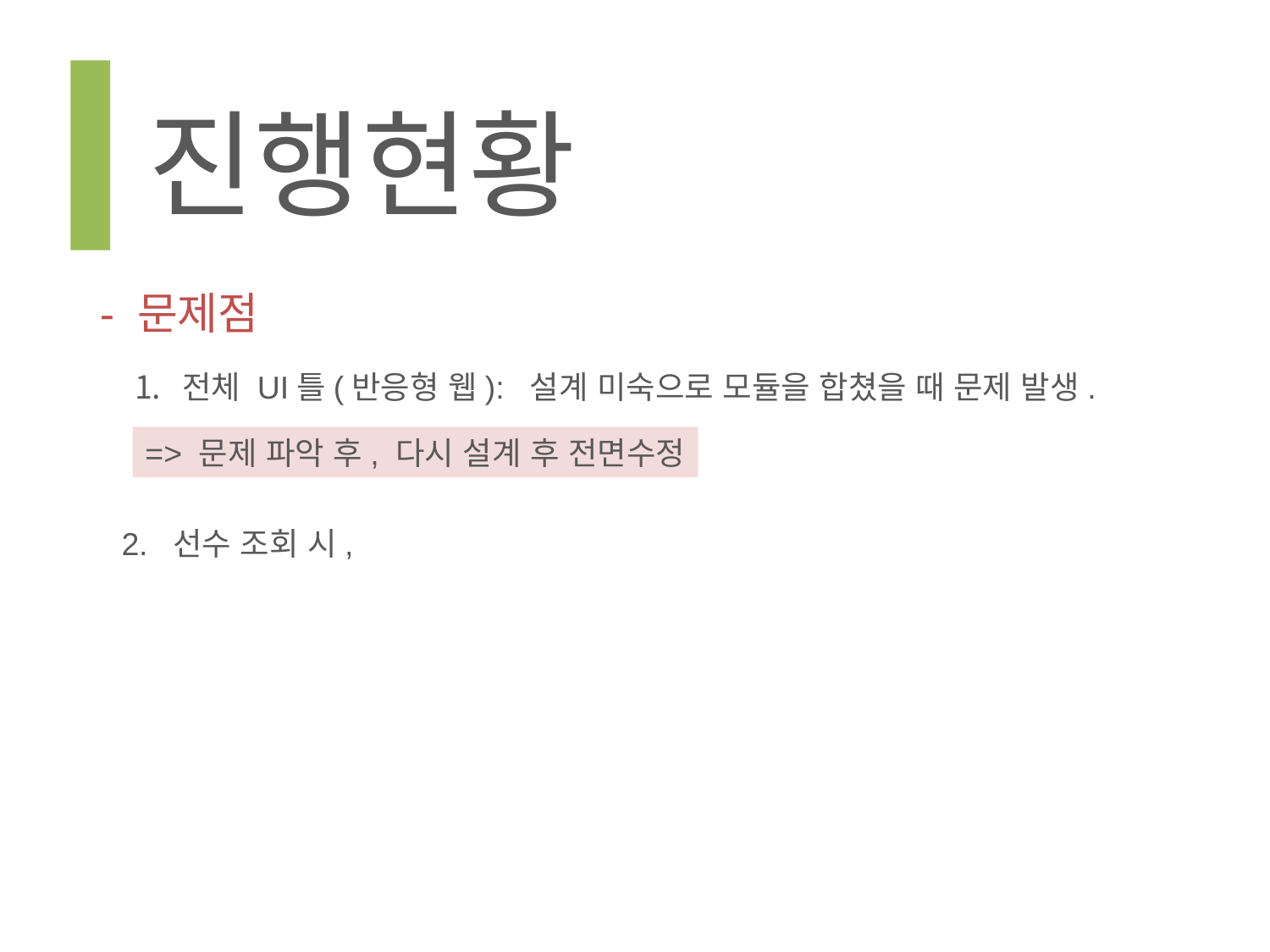

# 진행현황

- 문제점
전체 UI틀(반응형 웹):  설계 미숙으로 모듈을 합쳤을 때 문제 발생.
=> 문제 파악 후, 다시 설계 후 전면수정
2.  선수 조회 시,